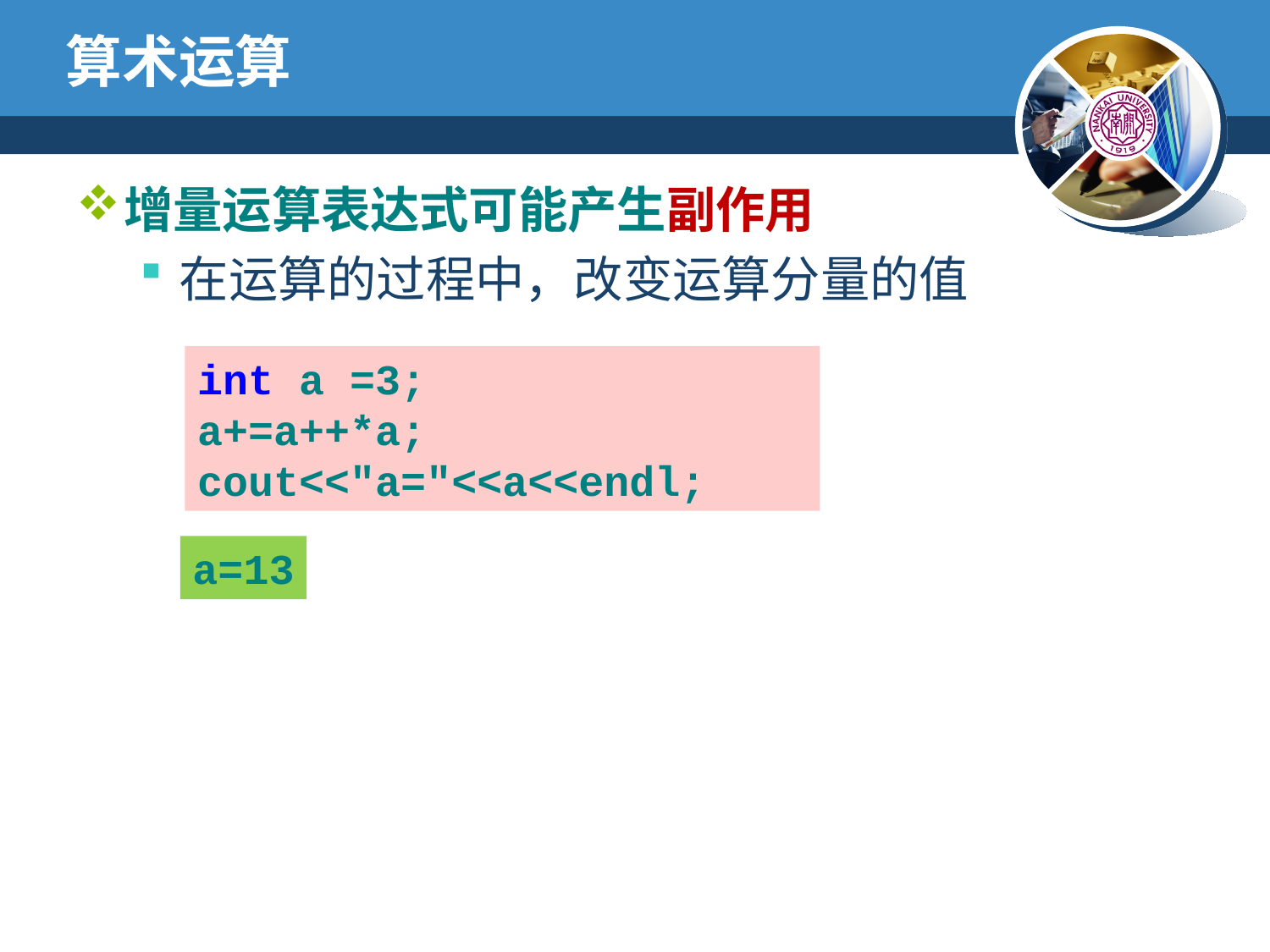

# 算术运算
增量运算表达式可能产生副作用
在运算的过程中，改变运算分量的值
int a =3;
a+=a++*a;
cout<<"a="<<a<<endl;
a=13